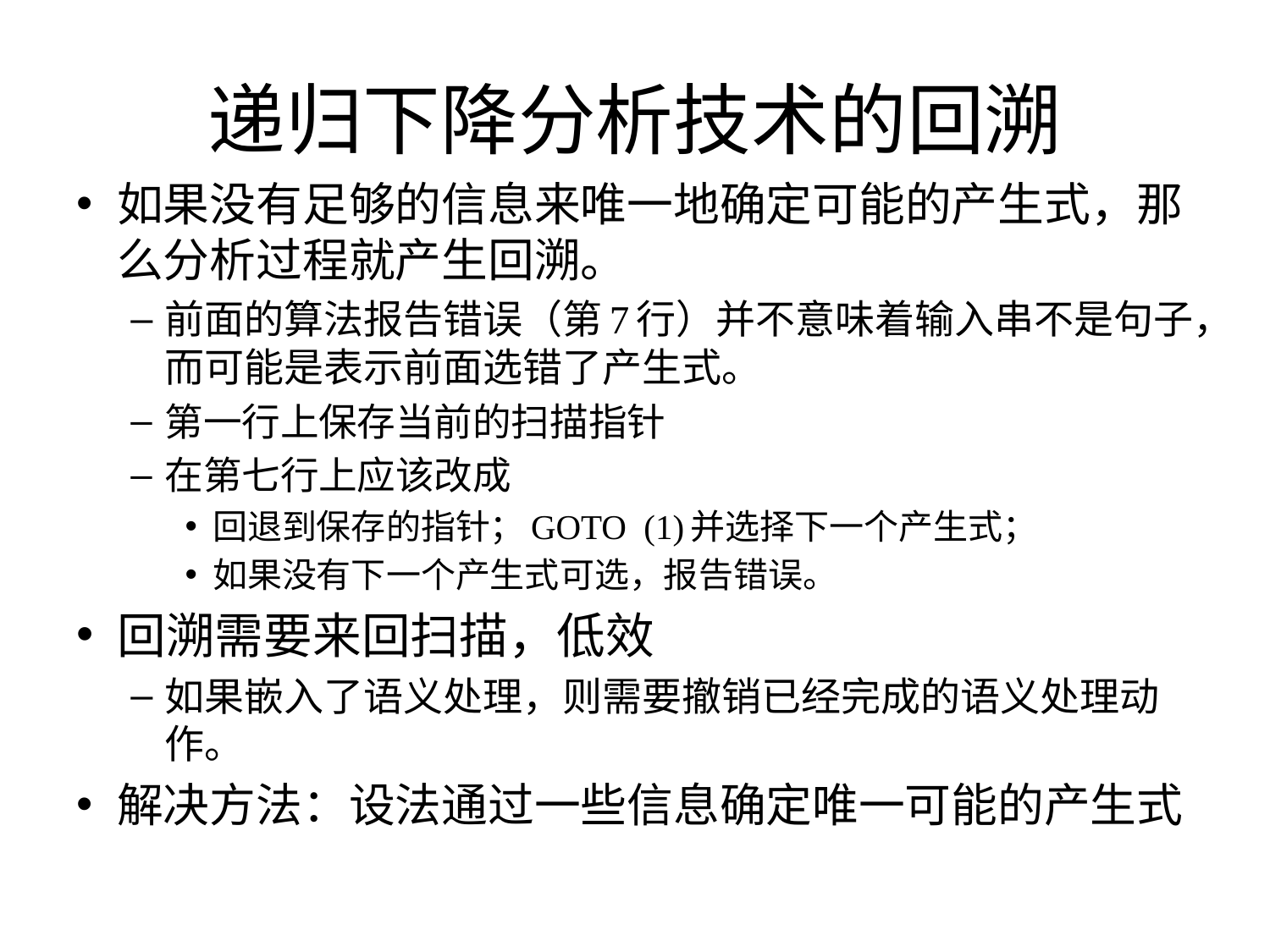

# 递归下降分析技术的回溯
如果没有足够的信息来唯一地确定可能的产生式，那么分析过程就产生回溯。
前面的算法报告错误（第7行）并不意味着输入串不是句子，而可能是表示前面选错了产生式。
第一行上保存当前的扫描指针
在第七行上应该改成
回退到保存的指针；GOTO  (1)并选择下一个产生式；
如果没有下一个产生式可选，报告错误。
回溯需要来回扫描，低效
如果嵌入了语义处理，则需要撤销已经完成的语义处理动作。
解决方法：设法通过一些信息确定唯一可能的产生式